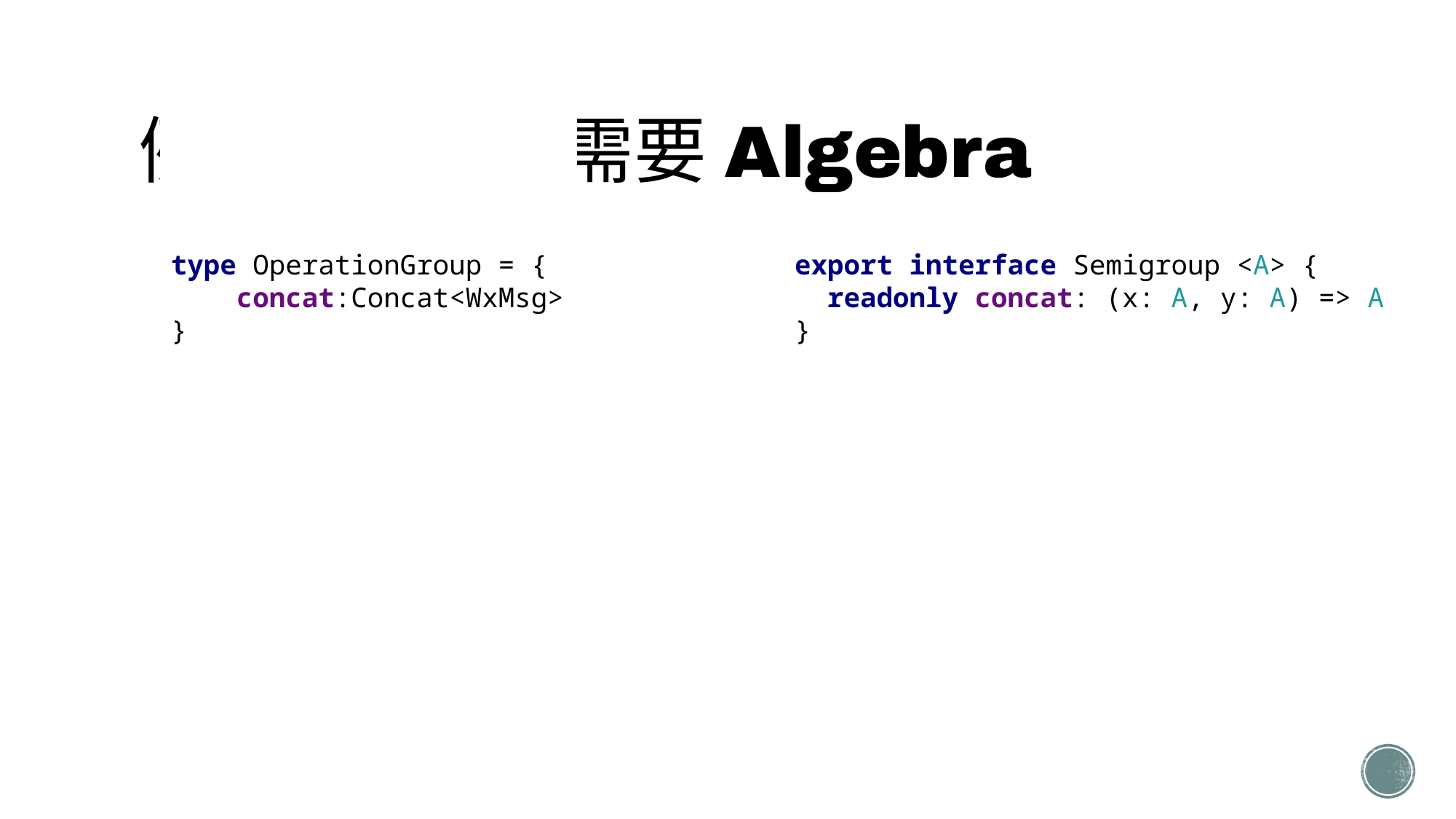

# 例子:为什么需要Algebra
type OperationGroup = {
    concat:Concat<WxMsg>
}

export interface Semigroup <A> {
  readonly concat: (x: A, y: A) => A
}